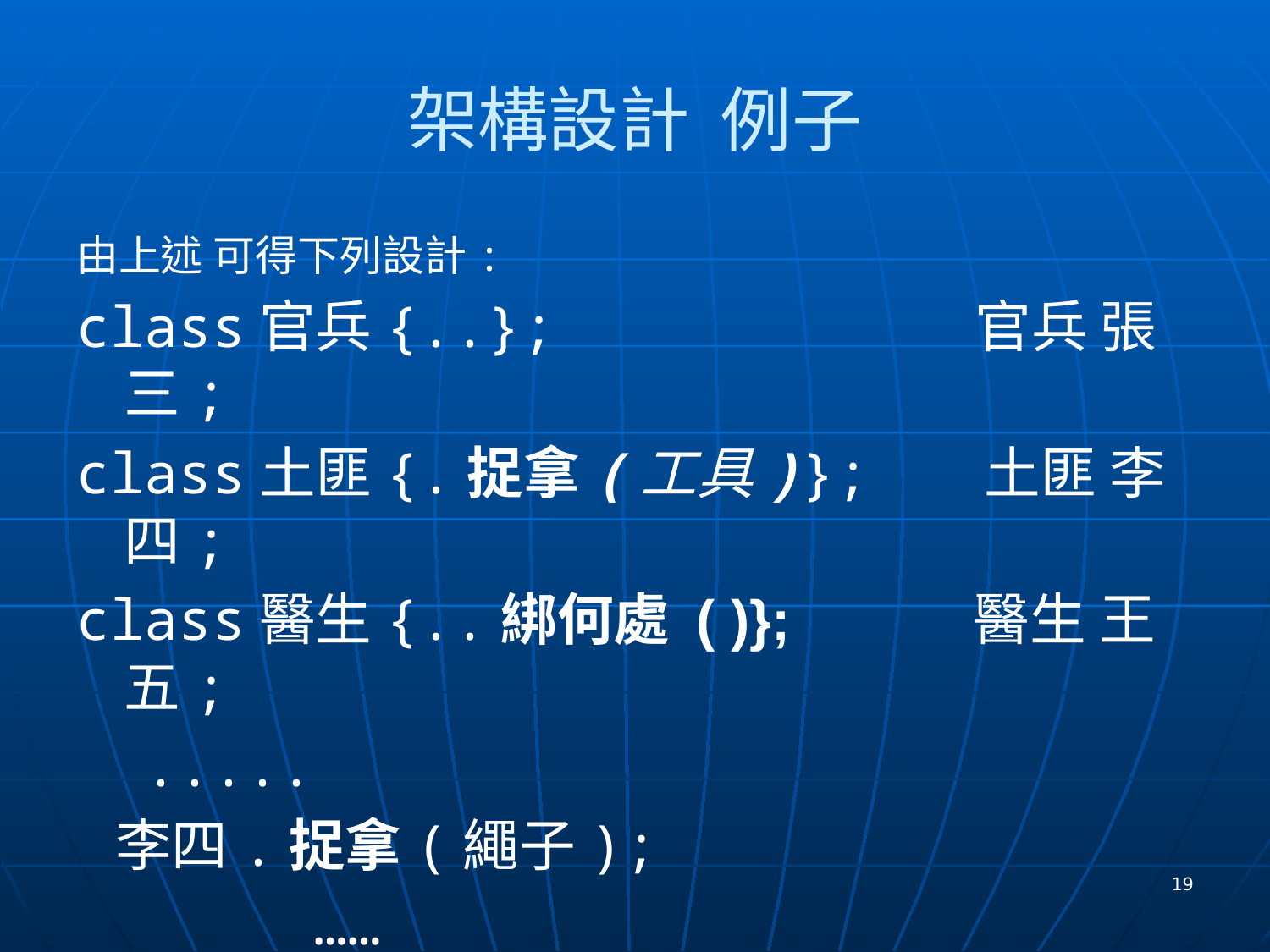

# 架構設計  例子
由上述 可得下列設計:
class官兵{..};            官兵 張三;
class土匪{.捉拿(工具)};   土匪 李四;
class醫生{..綁何處 ( )};     醫生 王五;
  .....
  李四.捉拿(繩子);
       ……
       王五.綁何處 ( );

19